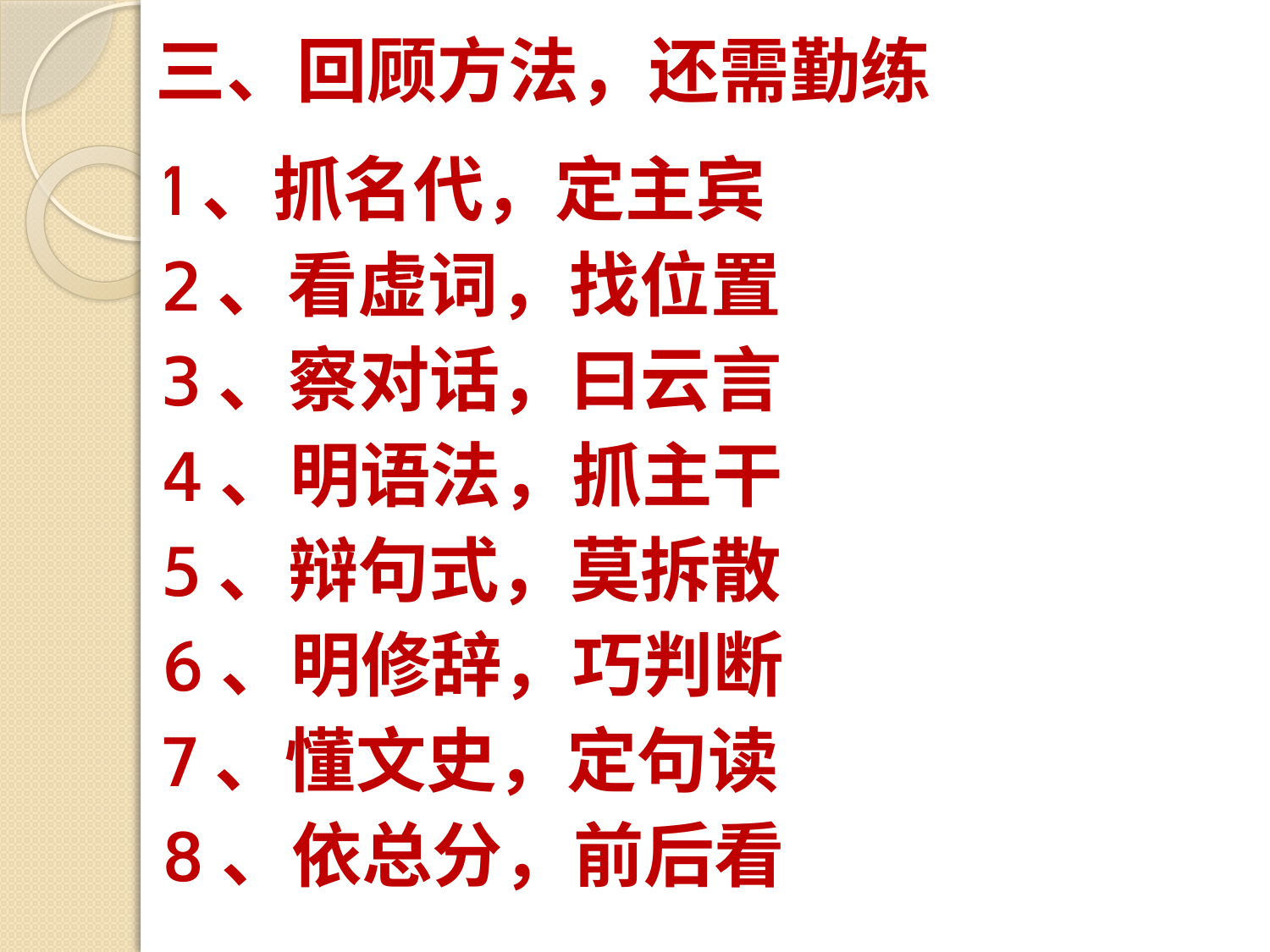

三、回顾方法，还需勤练
1、抓名代，定主宾
2、看虚词，找位置
3、察对话，曰云言
4、明语法，抓主干
5、辩句式，莫拆散
6、明修辞，巧判断
7、懂文史，定句读
8、依总分，前后看